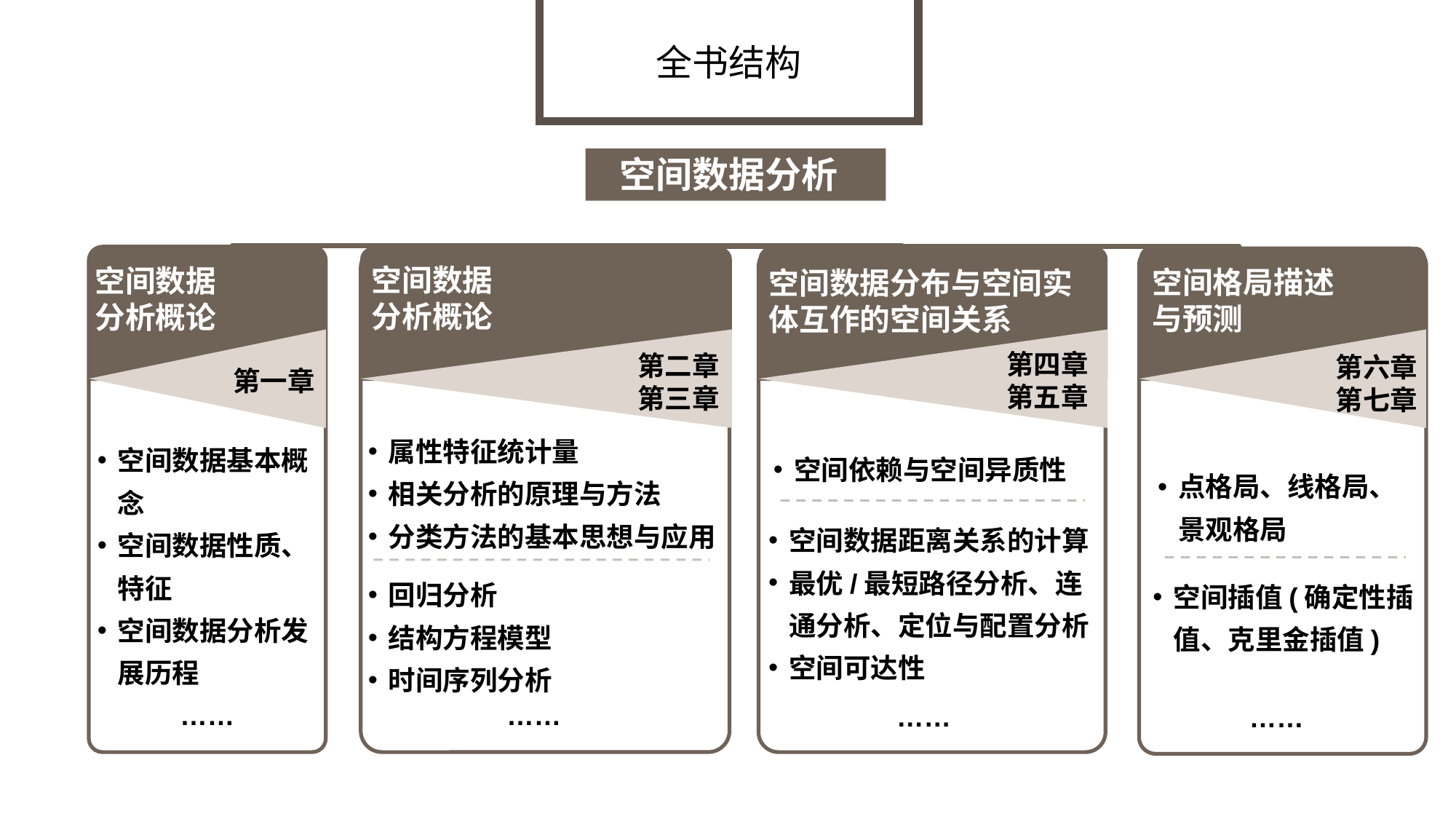

# 全书结构
空间数据分析

空间数据
分析概论

空间数据
分析概论
空间数据
分析概论
空间格局描述
与预测
空间数据分布与空间实
体互作的空间关系

Text here
Text here
2,000K
1,300K
第四章
第五章
第二章
第三章
第六章
第七章
第一章
空间依赖与空间异质性
属性特征统计量
相关分析的原理与方法
分类方法的基本思想与应用
点格局、线格局、景观格局

空间数据基本概念
空间数据性质、特征
空间数据分析发展历程
空间数据距离关系的计算
最优/最短路径分析、连通分析、定位与配置分析
空间可达性
回归分析
结构方程模型
时间序列分析
空间插值(确定性插值、克里金插值)

……
……
……
……